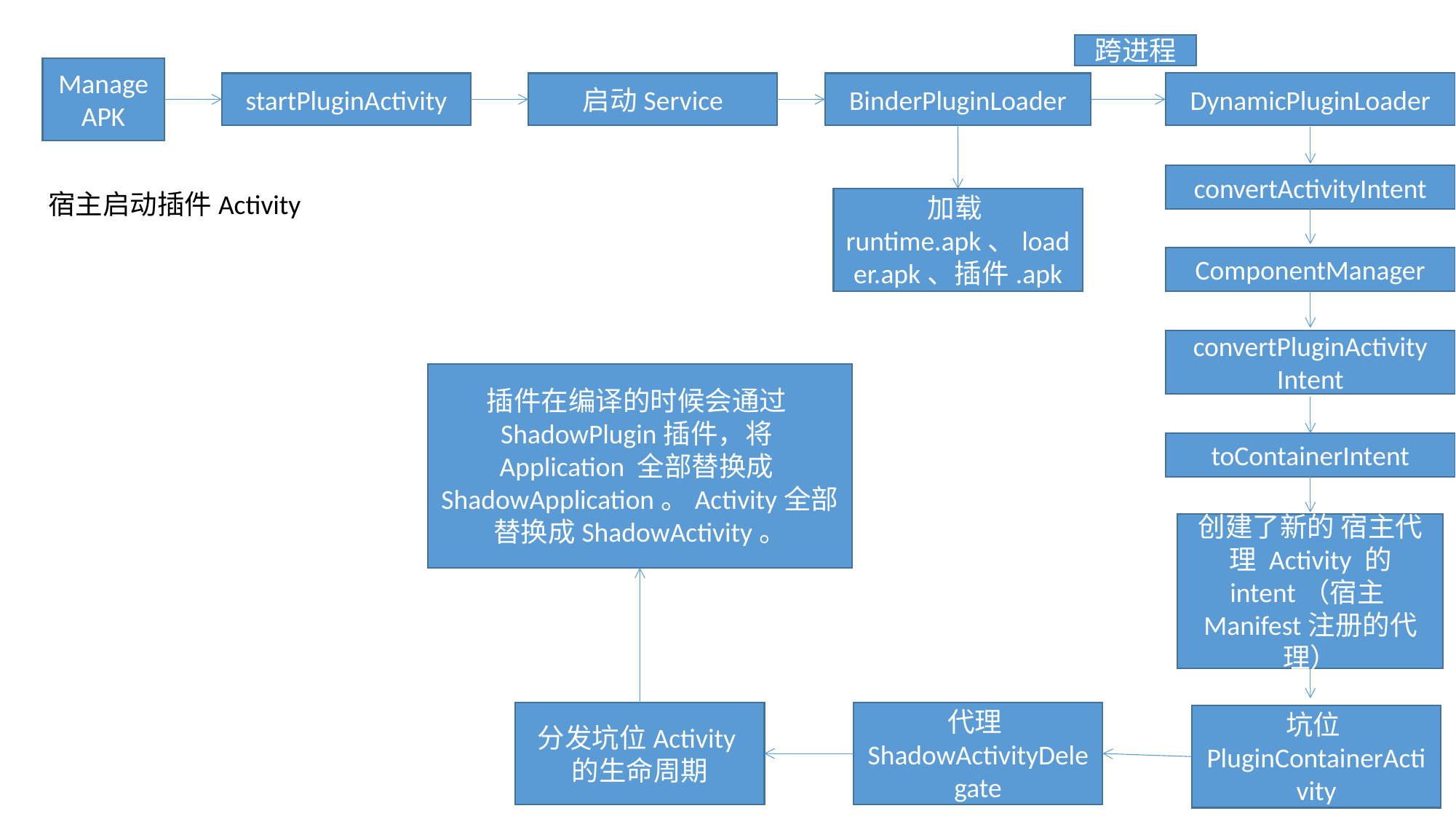

跨进程
ManageAPK
DynamicPluginLoader
startPluginActivity
启动Service
BinderPluginLoader
convertActivityIntent
宿主启动插件Activity
加载runtime.apk、loader.apk、插件.apk
ComponentManager
convertPluginActivity
Intent
插件在编译的时候会通过ShadowPlugin插件，将Application 全部替换成ShadowApplication。Activity全部替换成ShadowActivity。
toContainerIntent
创建了新的 宿主代理 Activity 的 intent（宿主Manifest注册的代理）
分发坑位Activity的生命周期
代理ShadowActivityDelegate
坑位PluginContainerActivity